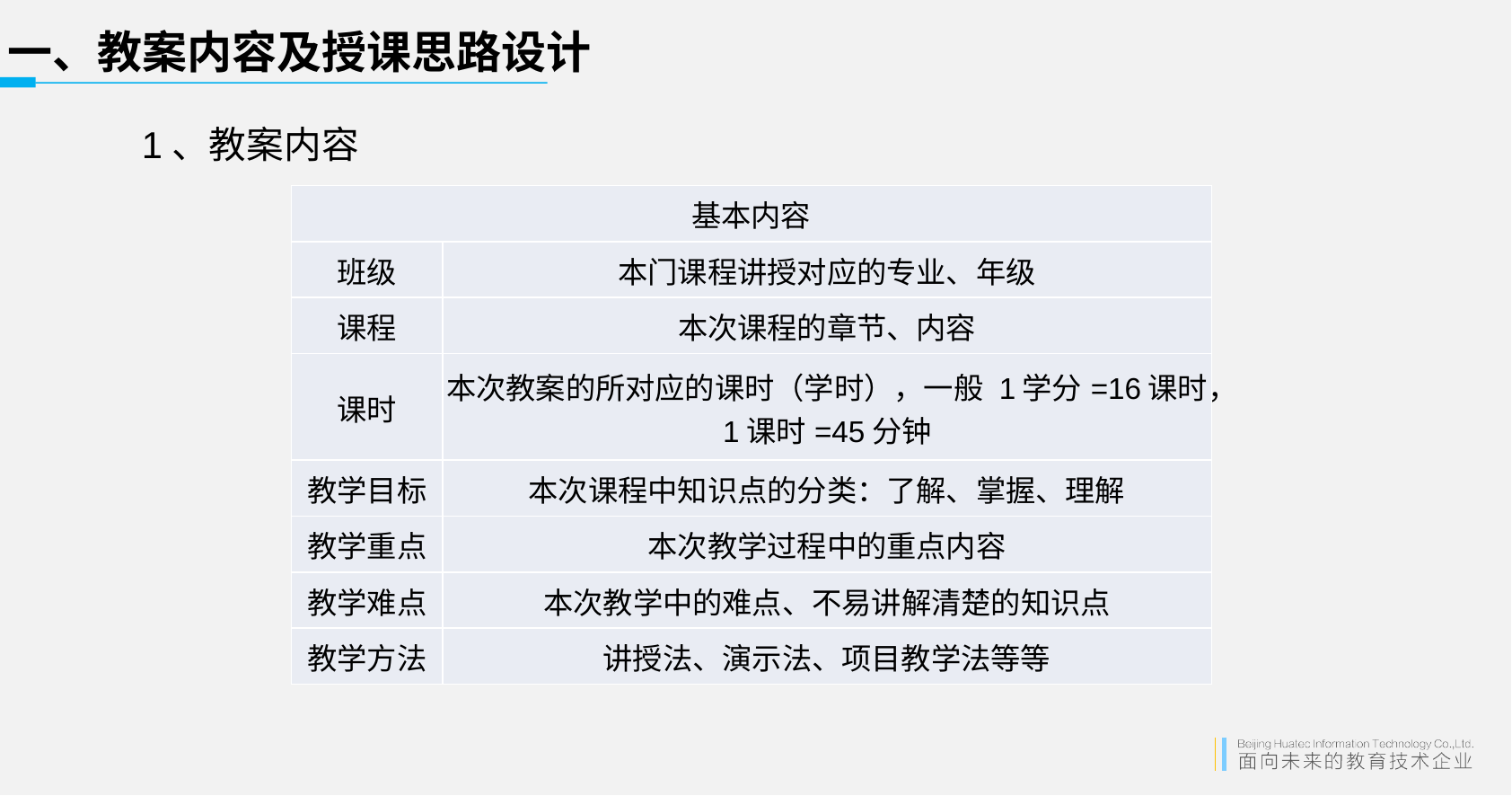

# 一、教案内容及授课思路设计

1、教案内容
| 基本内容 |  |
| --- | --- |
| 班级 | 本门课程讲授对应的专业、年级 |
| 课程 | 本次课程的章节、内容 |
| 课时 | 本次教案的所对应的课时（学时），一般 1学分=16课时，1课时=45分钟 |
| 教学目标 | 本次课程中知识点的分类：了解、掌握、理解 |
| 教学重点 | 本次教学过程中的重点内容 |
| 教学难点 | 本次教学中的难点、不易讲解清楚的知识点 |
| 教学方法 | 讲授法、演示法、项目教学法等等 |